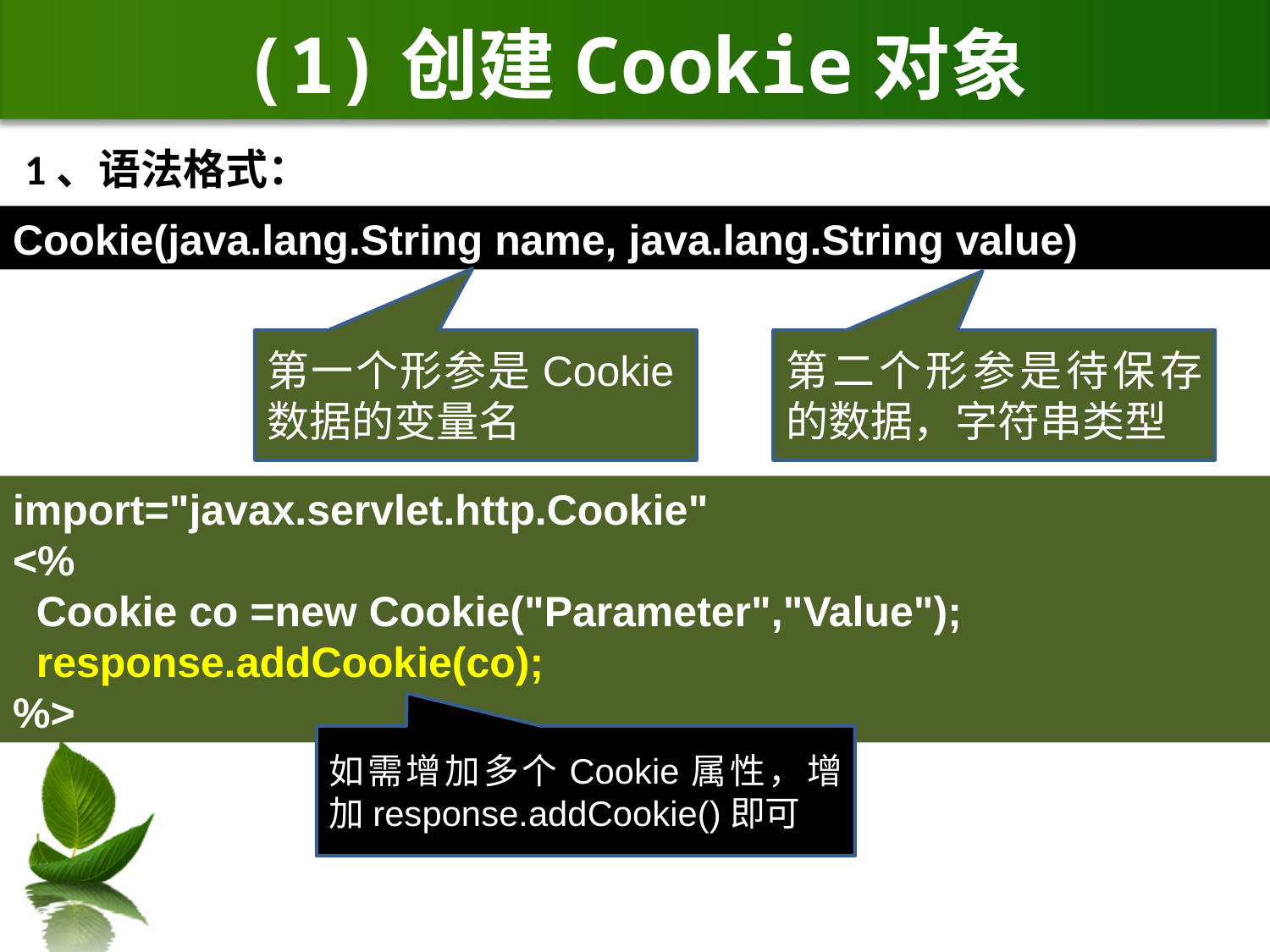

# (1)创建Cookie对象
1、语法格式：
Cookie(java.lang.String name, java.lang.String value)
第一个形参是Cookie数据的变量名
第二个形参是待保存的数据，字符串类型
import="javax.servlet.http.Cookie"
<%
  Cookie co =new Cookie("Parameter","Value");
  response.addCookie(co);
%>
如需增加多个Cookie属性，增加response.addCookie()即可